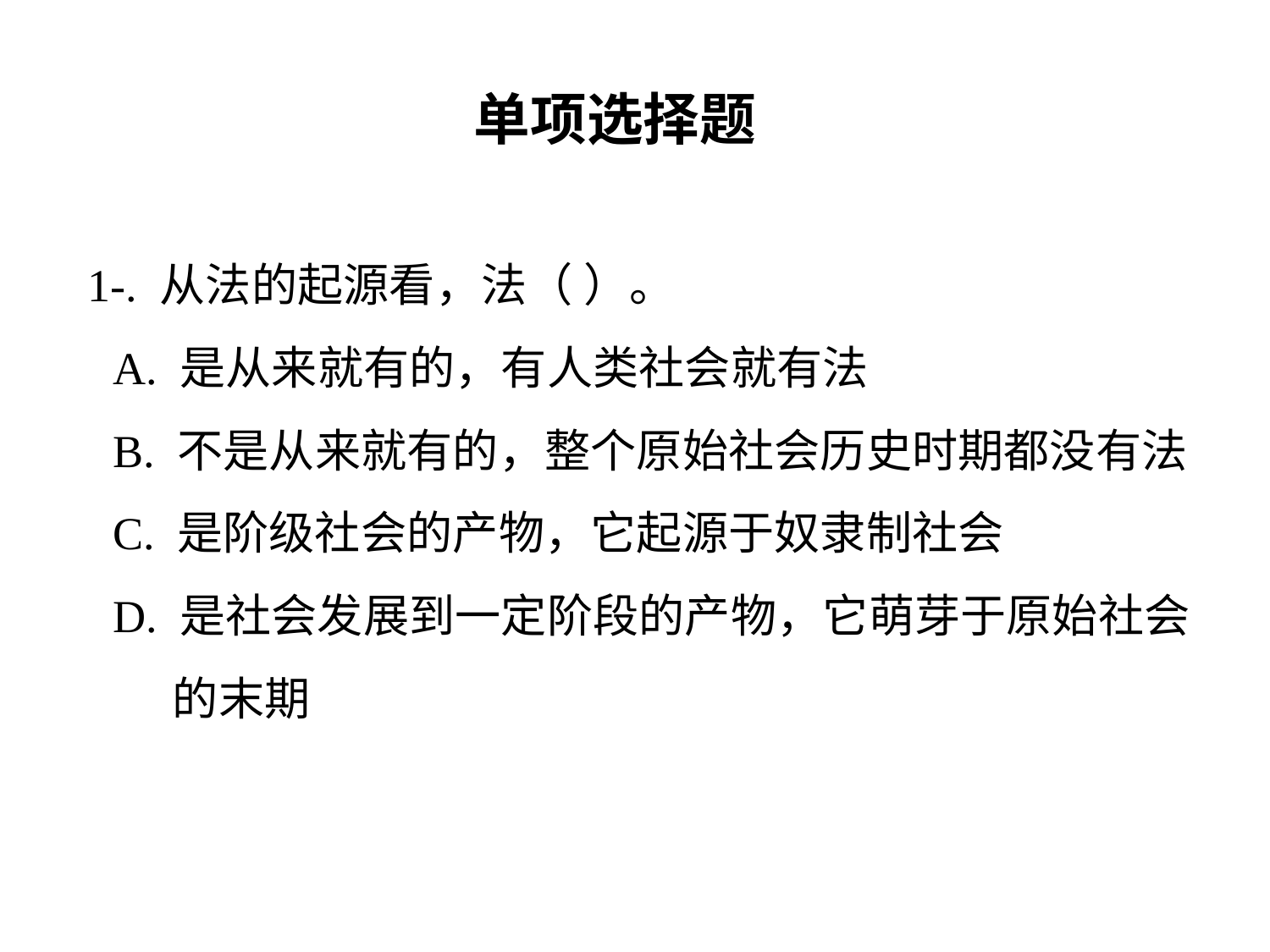

# 单项选择题
1-. 从法的起源看，法（ ）。
A. 是从来就有的，有人类社会就有法
B. 不是从来就有的，整个原始社会历史时期都没有法
C. 是阶级社会的产物，它起源于奴隶制社会
D. 是社会发展到一定阶段的产物，它萌芽于原始社会的末期